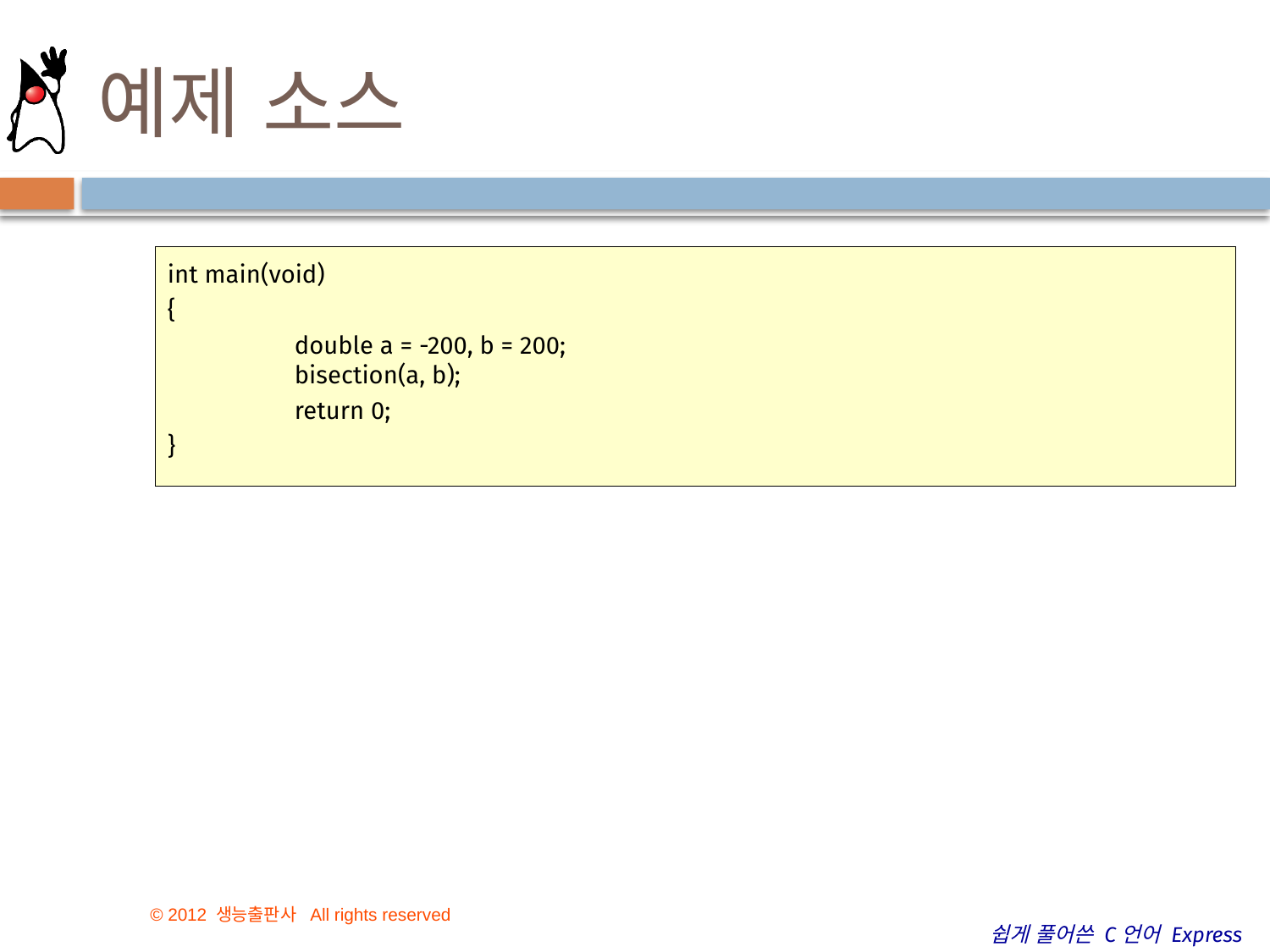

# 예제 소스
int main(void)
{
	double a = -200, b = 200;
	bisection(a, b);
	return 0;
}